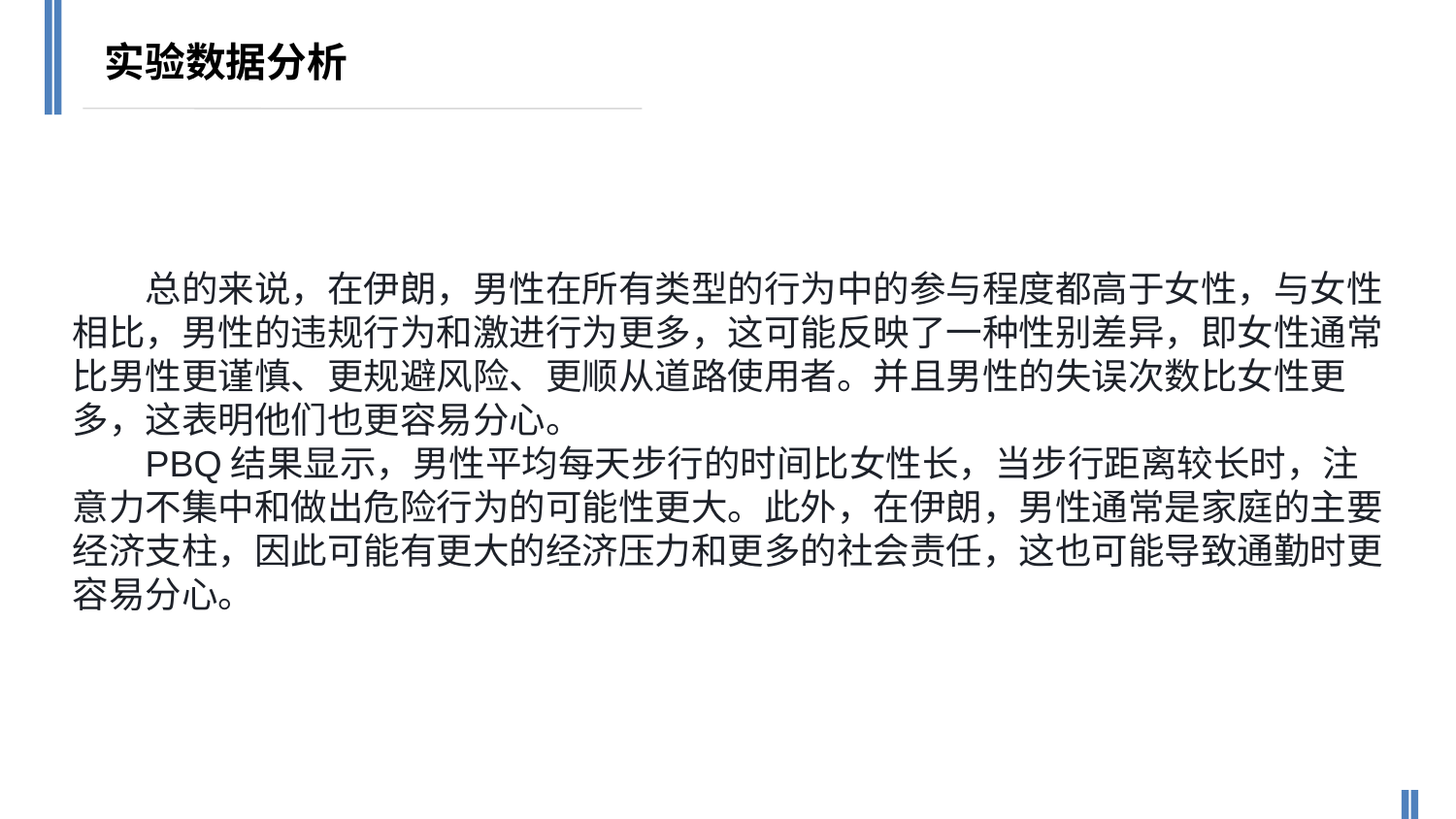

实验数据分析
总的来说，在伊朗，男性在所有类型的行为中的参与程度都高于女性，与女性相比，男性的违规行为和激进行为更多，这可能反映了一种性别差异，即女性通常比男性更谨慎、更规避风险、更顺从道路使用者。并且男性的失误次数比女性更多，这表明他们也更容易分心。
PBQ结果显示，男性平均每天步行的时间比女性长，当步行距离较长时，注意力不集中和做出危险行为的可能性更大。此外，在伊朗，男性通常是家庭的主要经济支柱，因此可能有更大的经济压力和更多的社会责任，这也可能导致通勤时更容易分心。